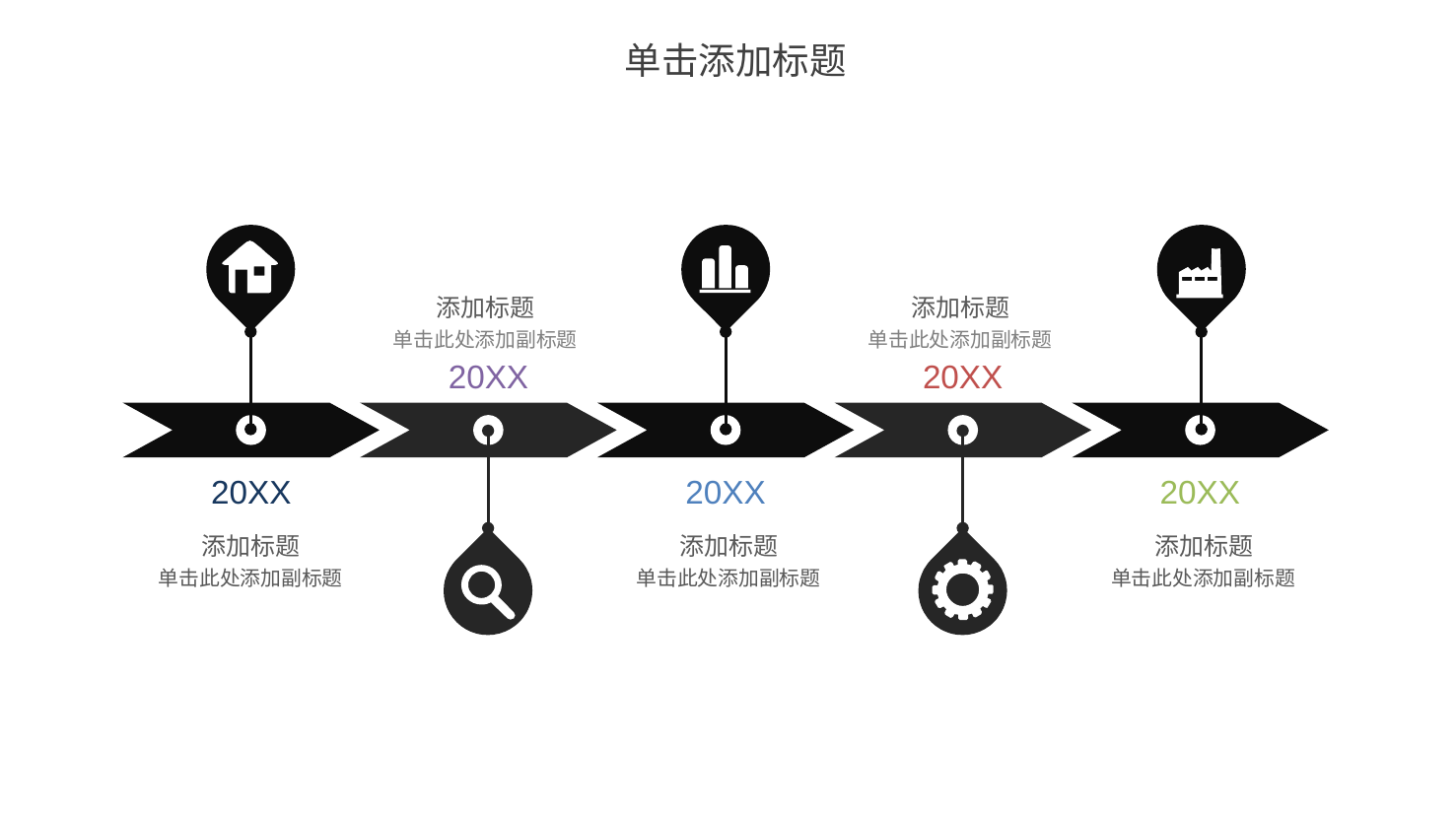

单击添加标题

添加标题
单击此处添加副标题
添加标题
单击此处添加副标题
20XX
20XX

20XX
20XX
20XX
添加标题
单击此处添加副标题
添加标题
单击此处添加副标题
添加标题
单击此处添加副标题